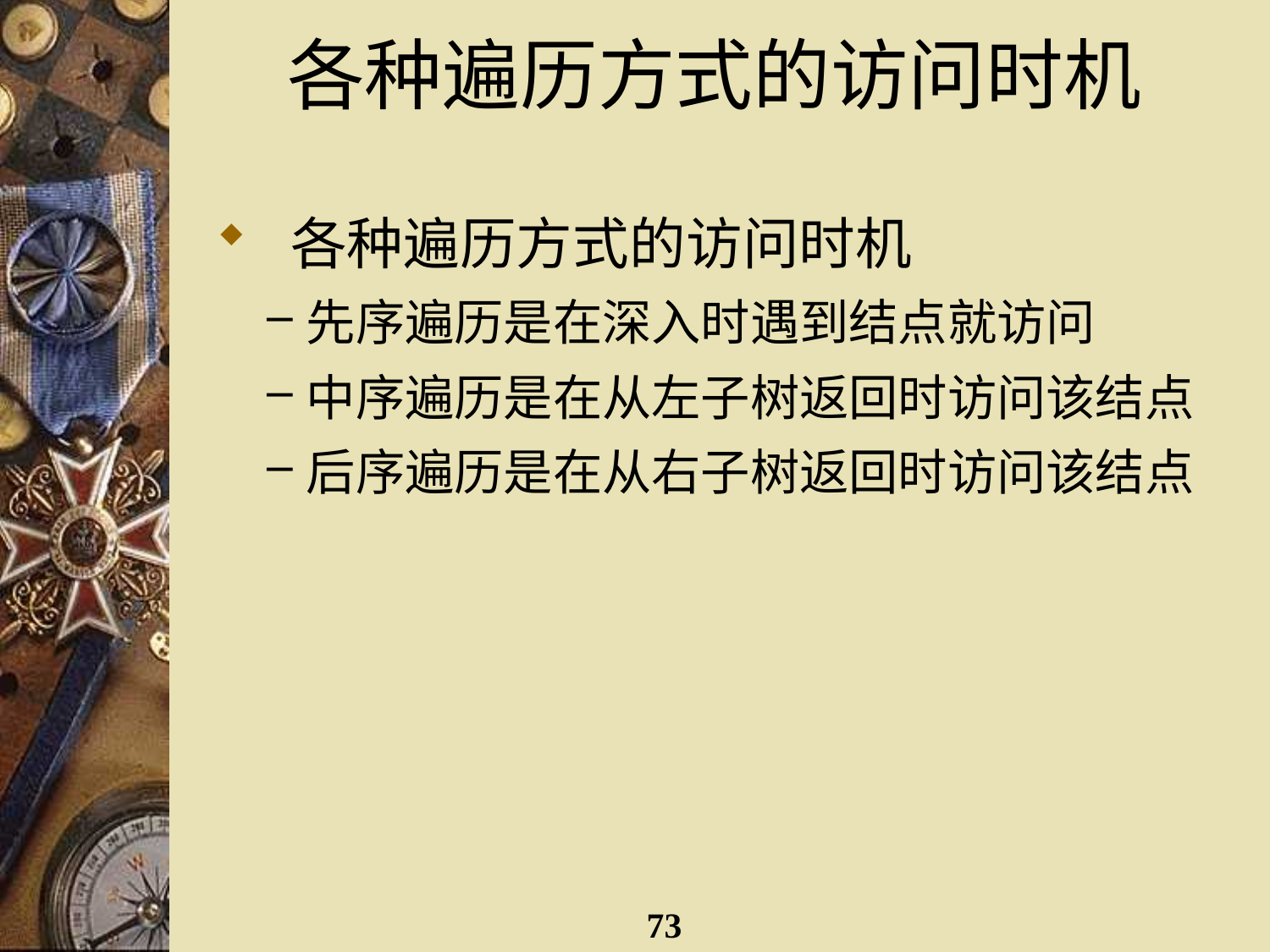

# 各种遍历方式的访问时机
各种遍历方式的访问时机
先序遍历是在深入时遇到结点就访问
中序遍历是在从左子树返回时访问该结点
后序遍历是在从右子树返回时访问该结点